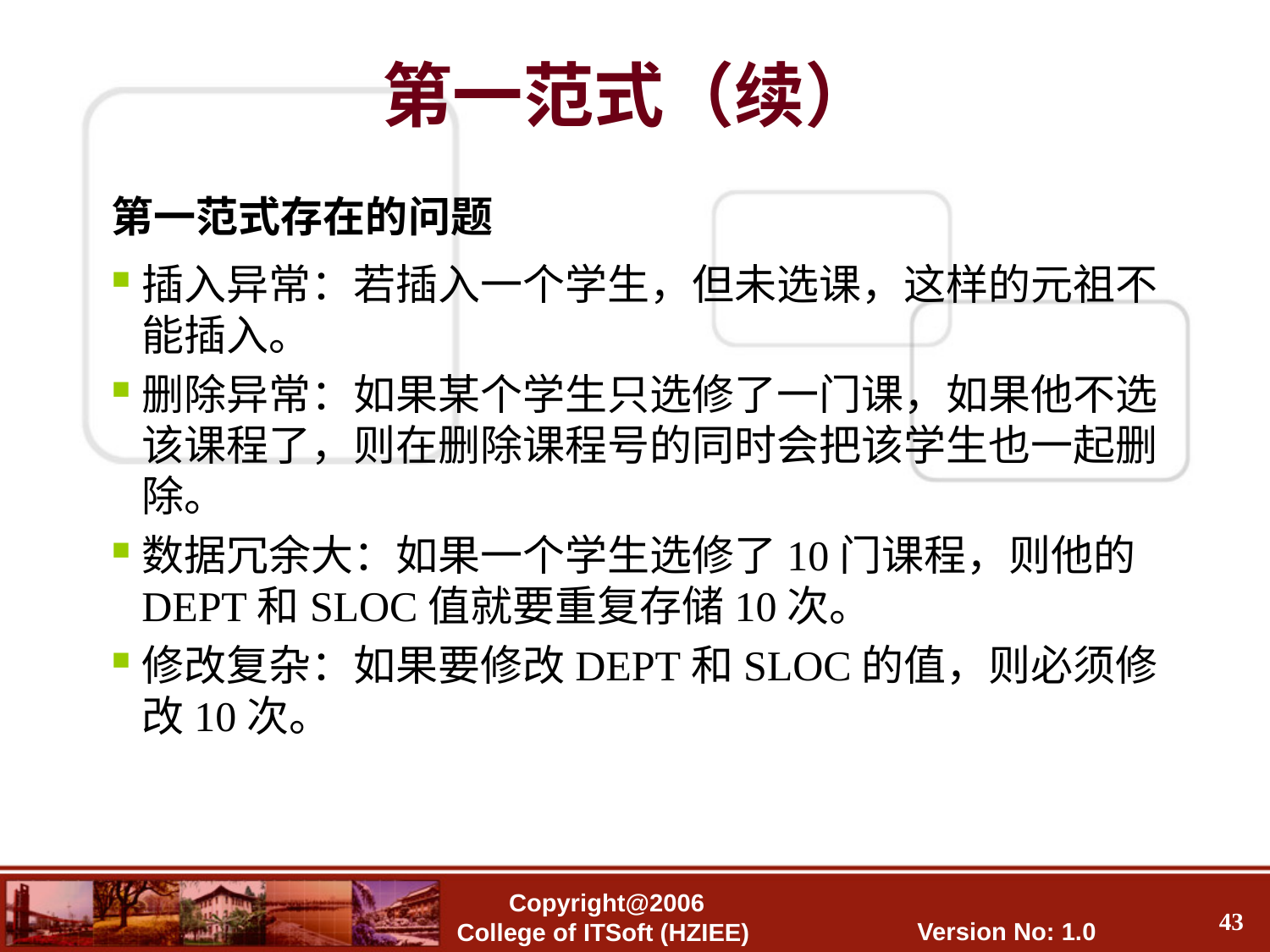

第一范式（续）
第一范式存在的问题
插入异常：若插入一个学生，但未选课，这样的元祖不能插入。
删除异常：如果某个学生只选修了一门课，如果他不选该课程了，则在删除课程号的同时会把该学生也一起删除。
数据冗余大：如果一个学生选修了10门课程，则他的DEPT和SLOC值就要重复存储10次。
修改复杂：如果要修改DEPT和SLOC的值，则必须修改10次。